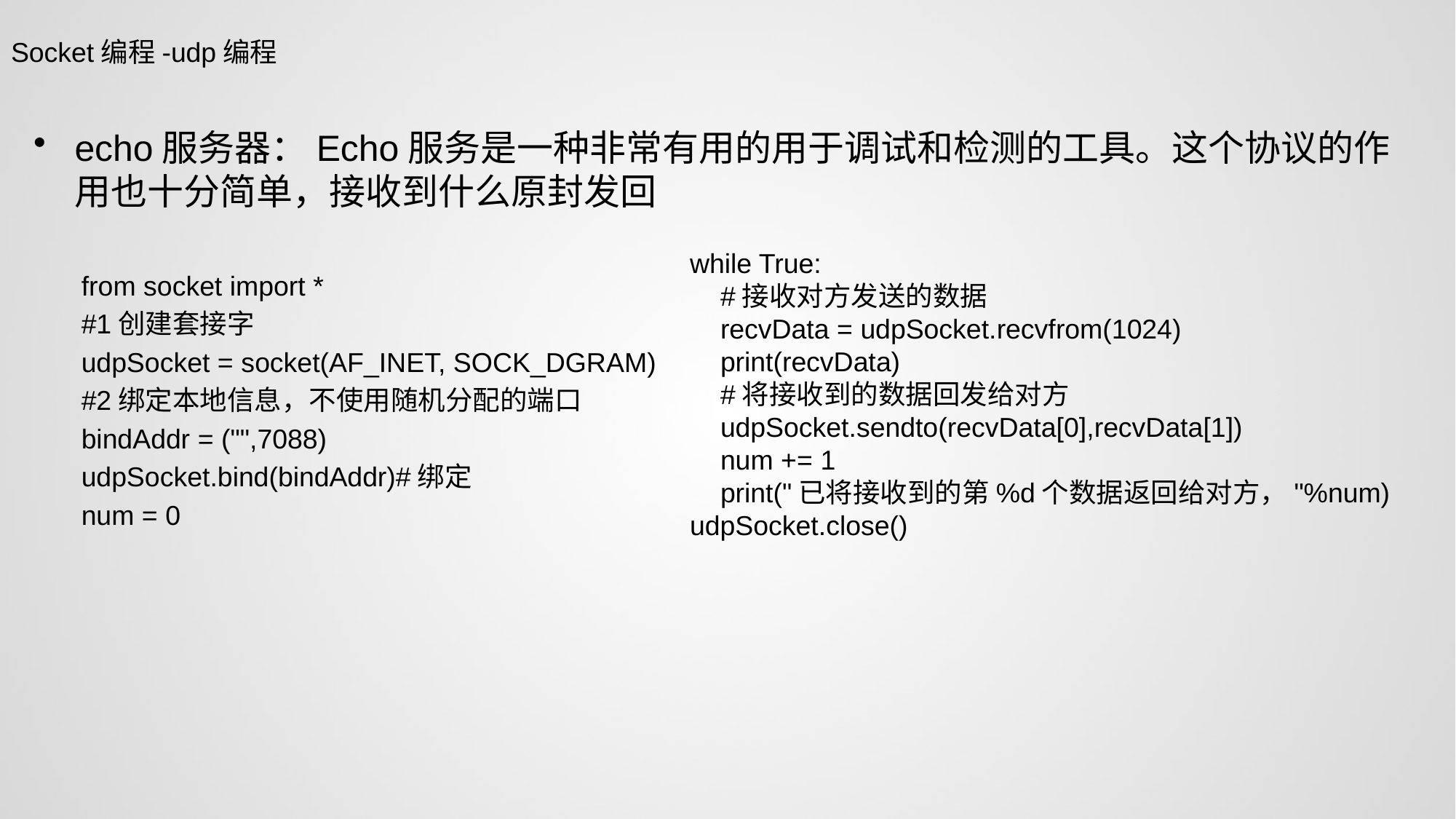

Socket编程-udp编程
echo服务器：Echo服务是一种非常有用的用于调试和检测的工具。这个协议的作用也十分简单，接收到什么原封发回

from socket import *
#1创建套接字
udpSocket = socket(AF_INET, SOCK_DGRAM)
#2绑定本地信息，不使用随机分配的端口
bindAddr = ("",7088)
udpSocket.bind(bindAddr)#绑定
num = 0

while True:
    #接收对方发送的数据
    recvData = udpSocket.recvfrom(1024)
    print(recvData)
    #将接收到的数据回发给对方
    udpSocket.sendto(recvData[0],recvData[1])
    num += 1
    print("已将接收到的第%d个数据返回给对方，"%num)
udpSocket.close()